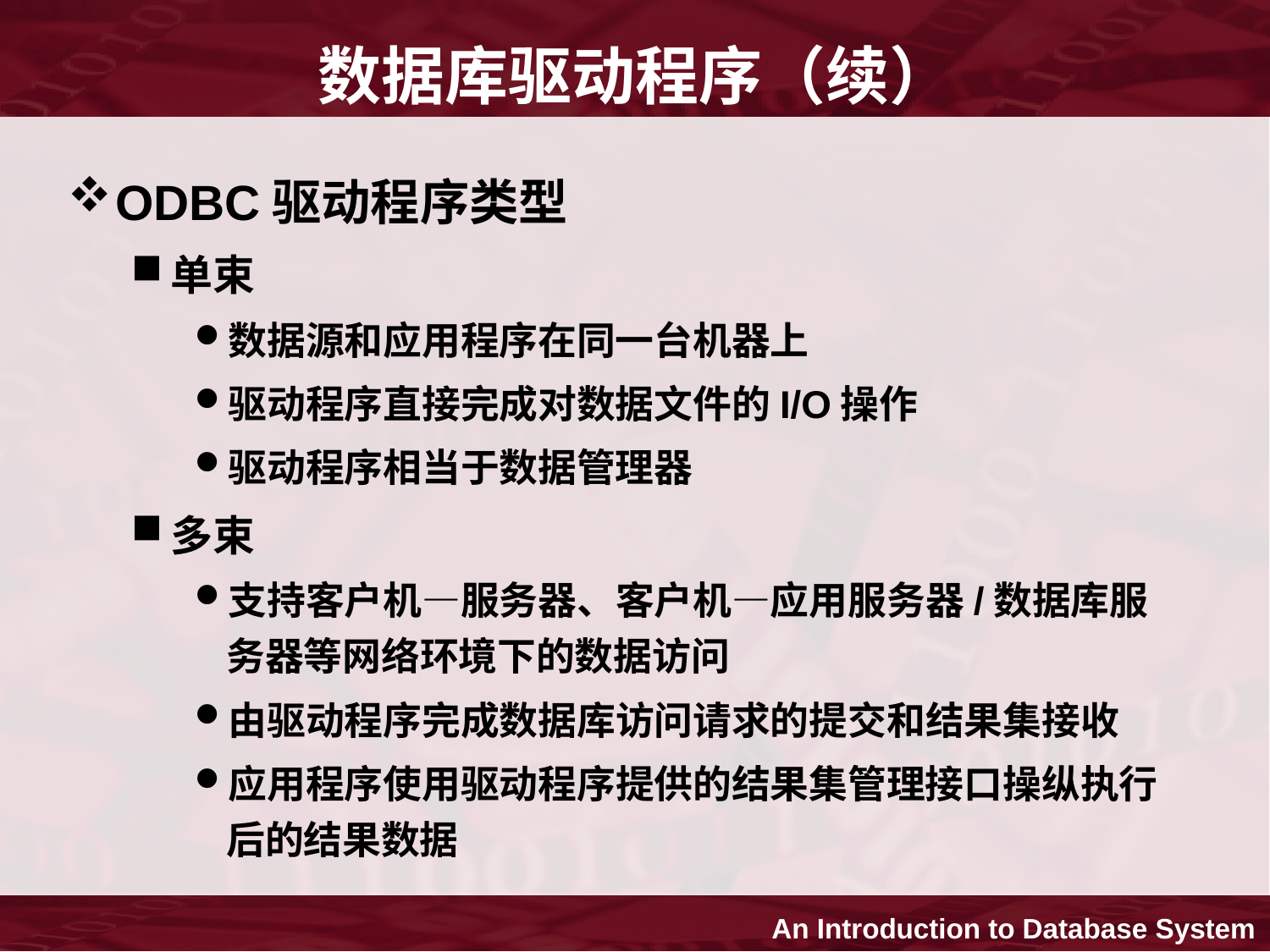

# 数据库驱动程序（续）
ODBC驱动程序类型
单束
数据源和应用程序在同一台机器上
驱动程序直接完成对数据文件的I/O操作
驱动程序相当于数据管理器
多束
支持客户机—服务器、客户机—应用服务器/数据库服务器等网络环境下的数据访问
由驱动程序完成数据库访问请求的提交和结果集接收
应用程序使用驱动程序提供的结果集管理接口操纵执行后的结果数据